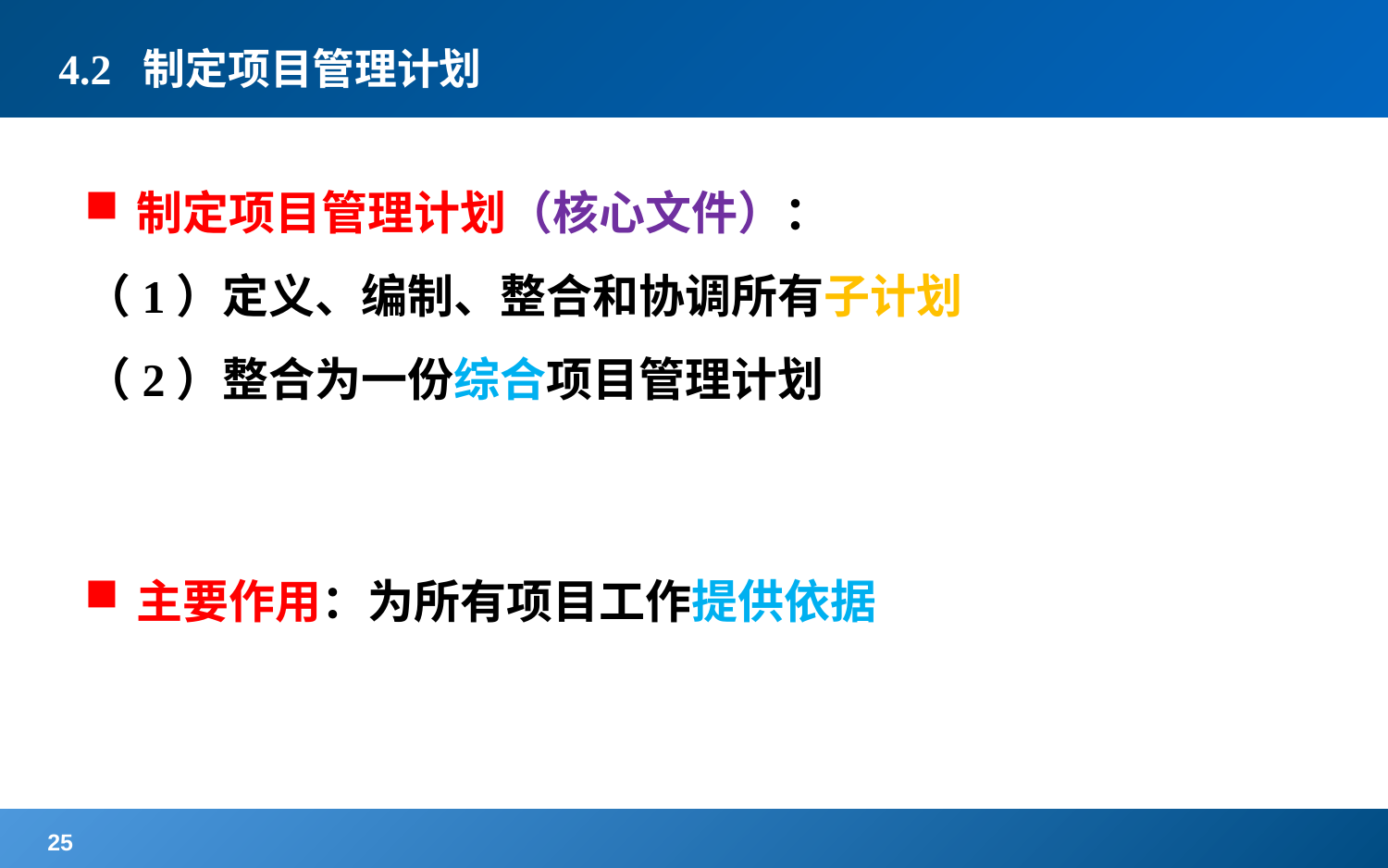

# 4.2  制定项目管理计划
制定项目管理计划（核心文件）：
（1）定义、编制、整合和协调所有子计划
（2）整合为一份综合项目管理计划

主要作用：为所有项目工作提供依据